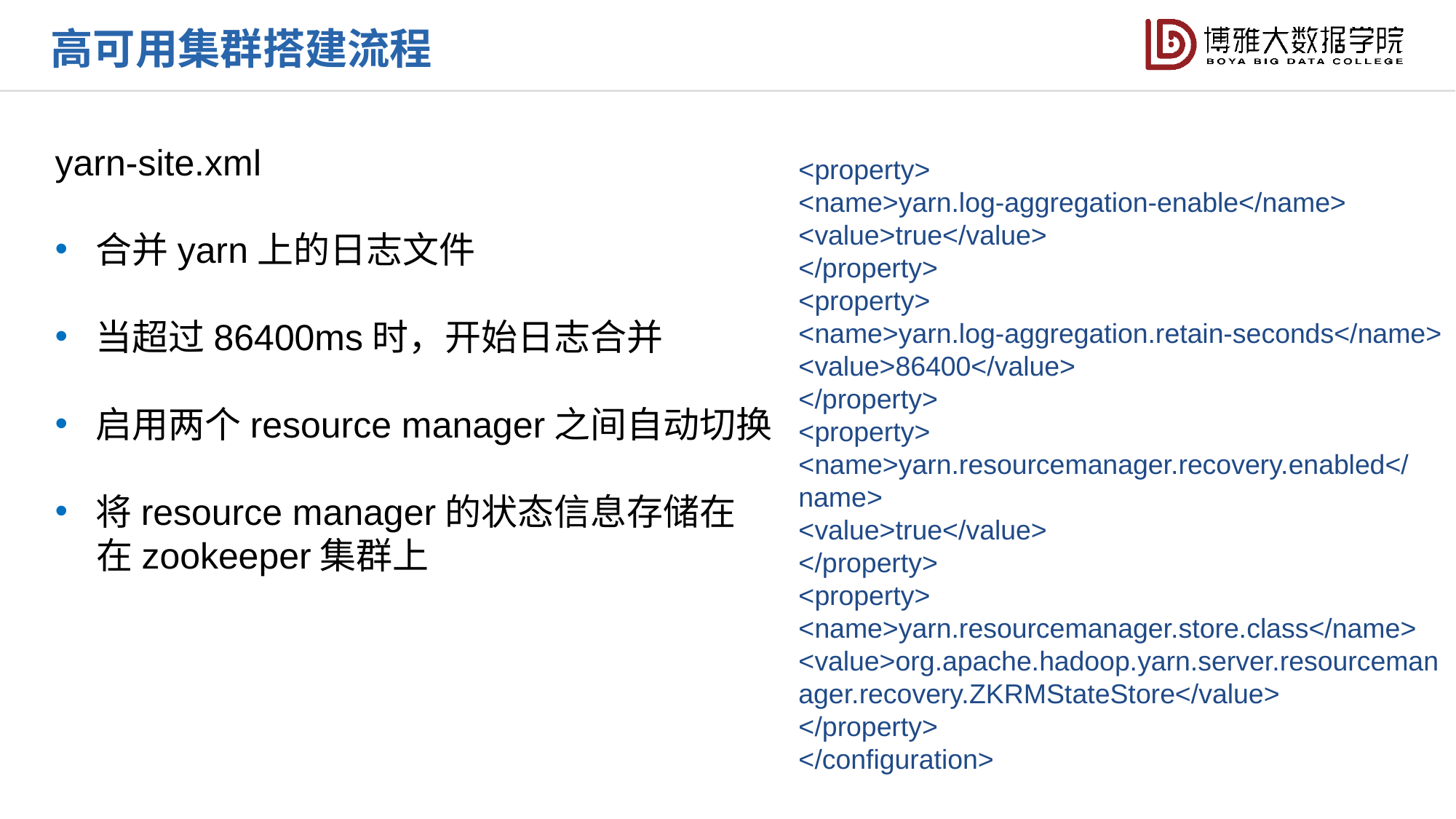

高可用集群搭建流程
yarn-site.xml

合并yarn上的日志文件

当超过86400ms时，开始日志合并

启用两个resource manager之间自动切换

将resource manager的状态信息存储在
    在zookeeper集群上

<property>
<name>yarn.log-aggregation-enable</name>
<value>true</value>
</property>
<property>
<name>yarn.log-aggregation.retain-seconds</name>
<value>86400</value>
</property>
<property>
<name>yarn.resourcemanager.recovery.enabled</name>
<value>true</value>
</property>
<property>
<name>yarn.resourcemanager.store.class</name>
<value>org.apache.hadoop.yarn.server.resourcemanager.recovery.ZKRMStateStore</value>
</property>
</configuration>